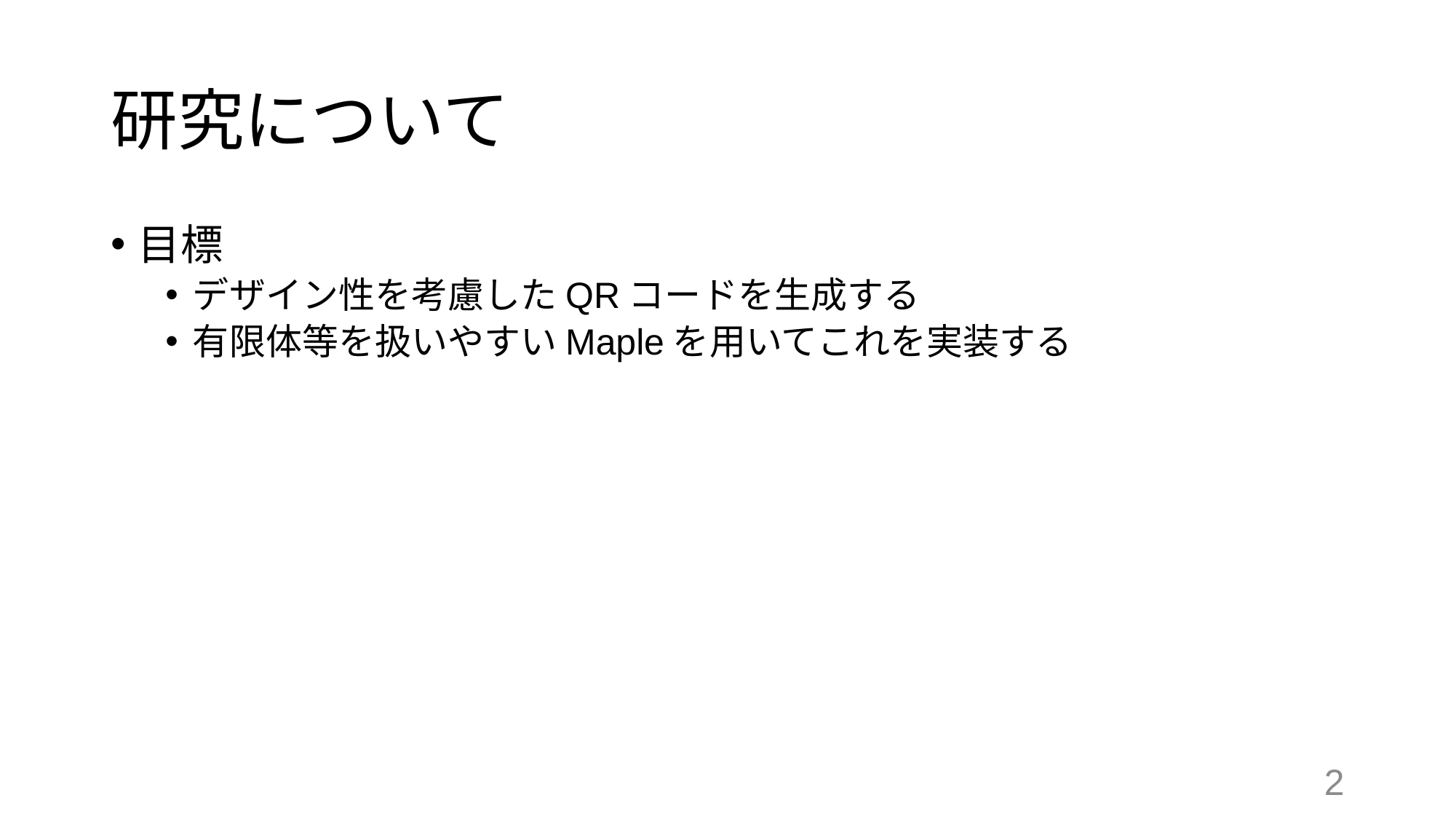

# 研究について
目標
デザイン性を考慮したQRコードを生成する
有限体等を扱いやすいMapleを用いてこれを実装する
2